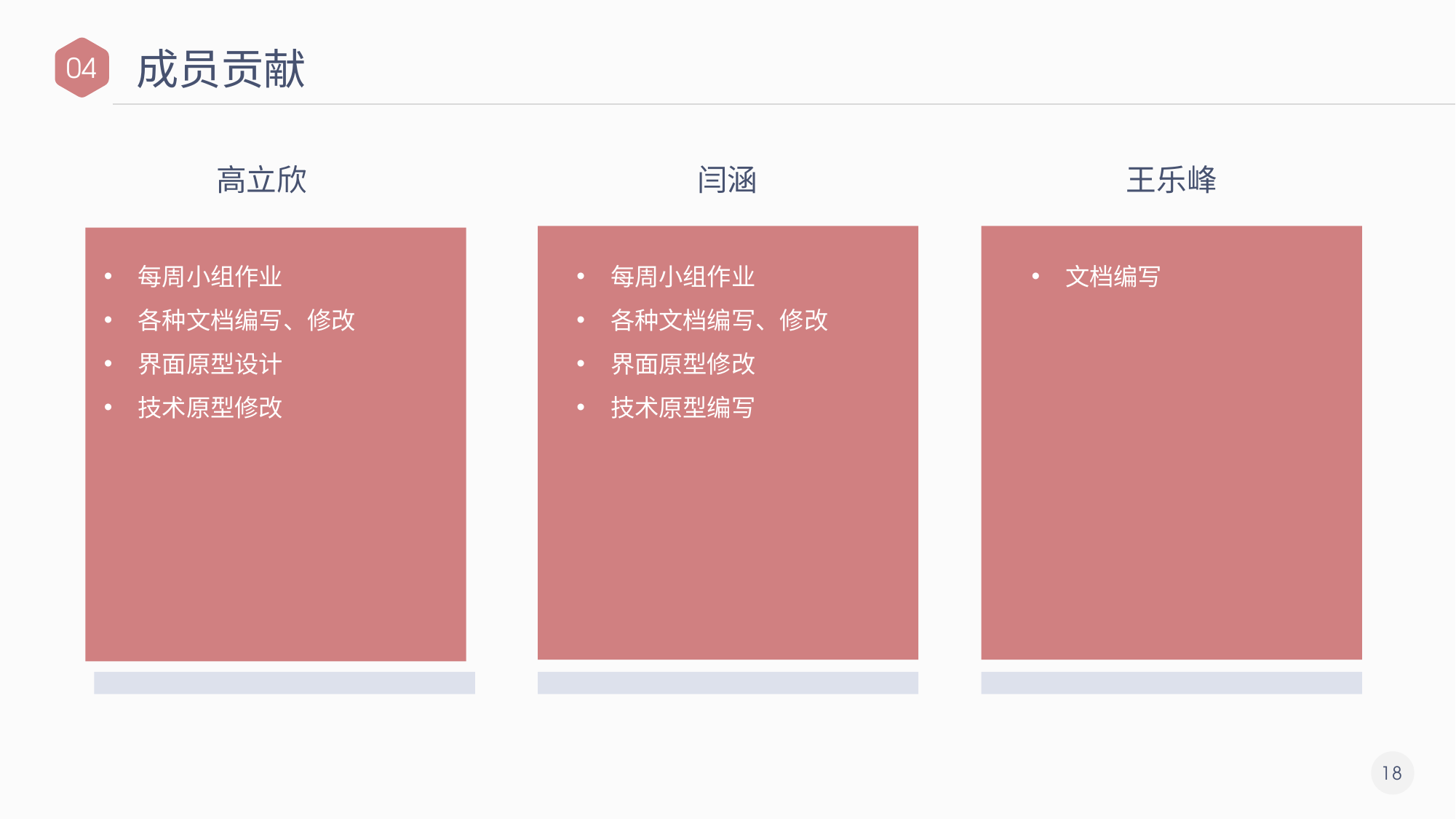

成员贡献
04
高立欣
闫涵
王乐峰

每周小组作业
各种文档编写、修改
界面原型设计
技术原型修改
每周小组作业
各种文档编写、修改
界面原型修改
技术原型编写

文档编写